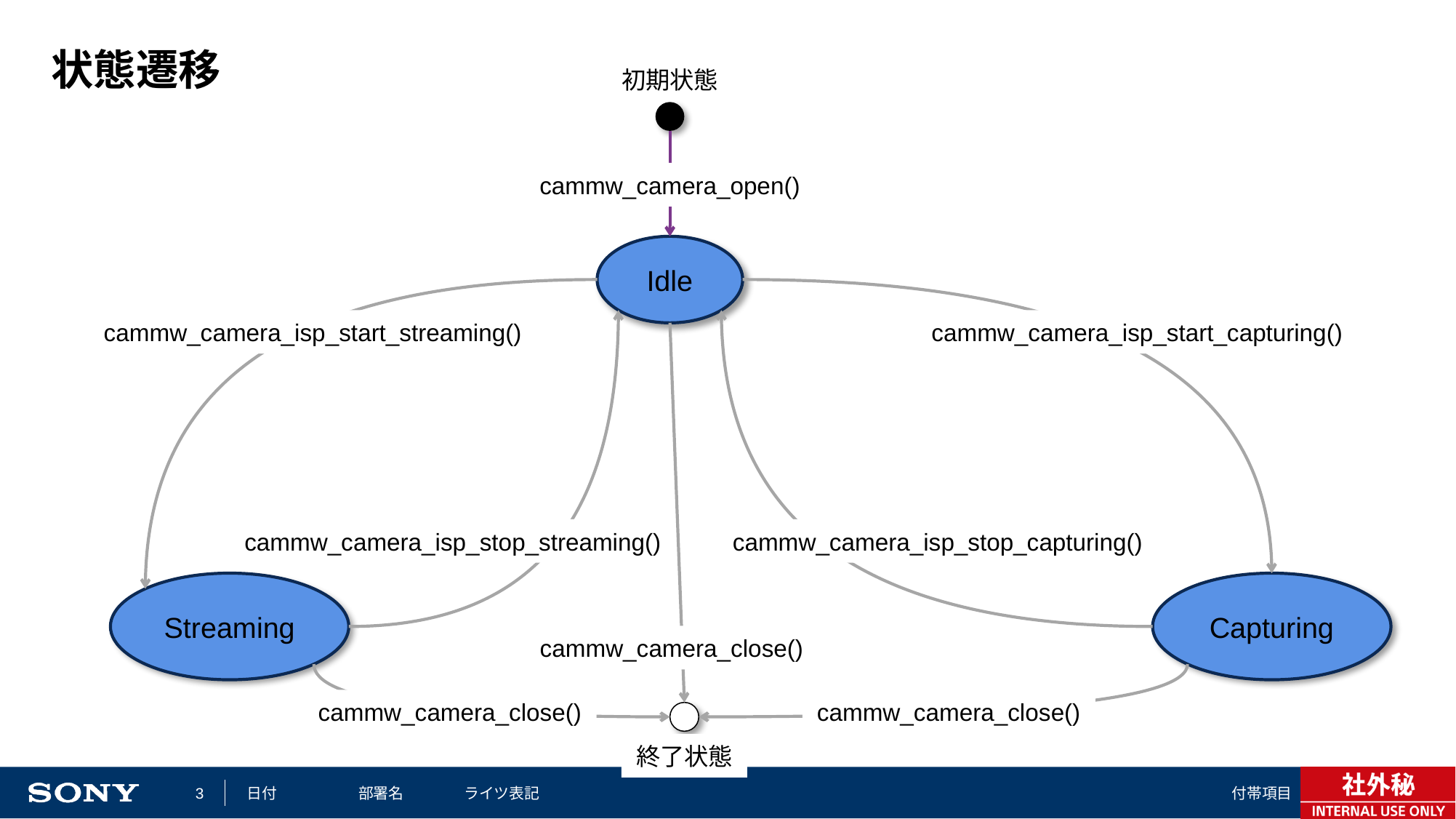

# 状態遷移
初期状態

cammw_camera_open()
Idle
cammw_camera_isp_start_streaming()
cammw_camera_isp_start_capturing()
cammw_camera_isp_stop_streaming()
cammw_camera_isp_stop_capturing()
Streaming
Capturing
cammw_camera_close()
cammw_camera_close()
cammw_camera_close()

終了状態